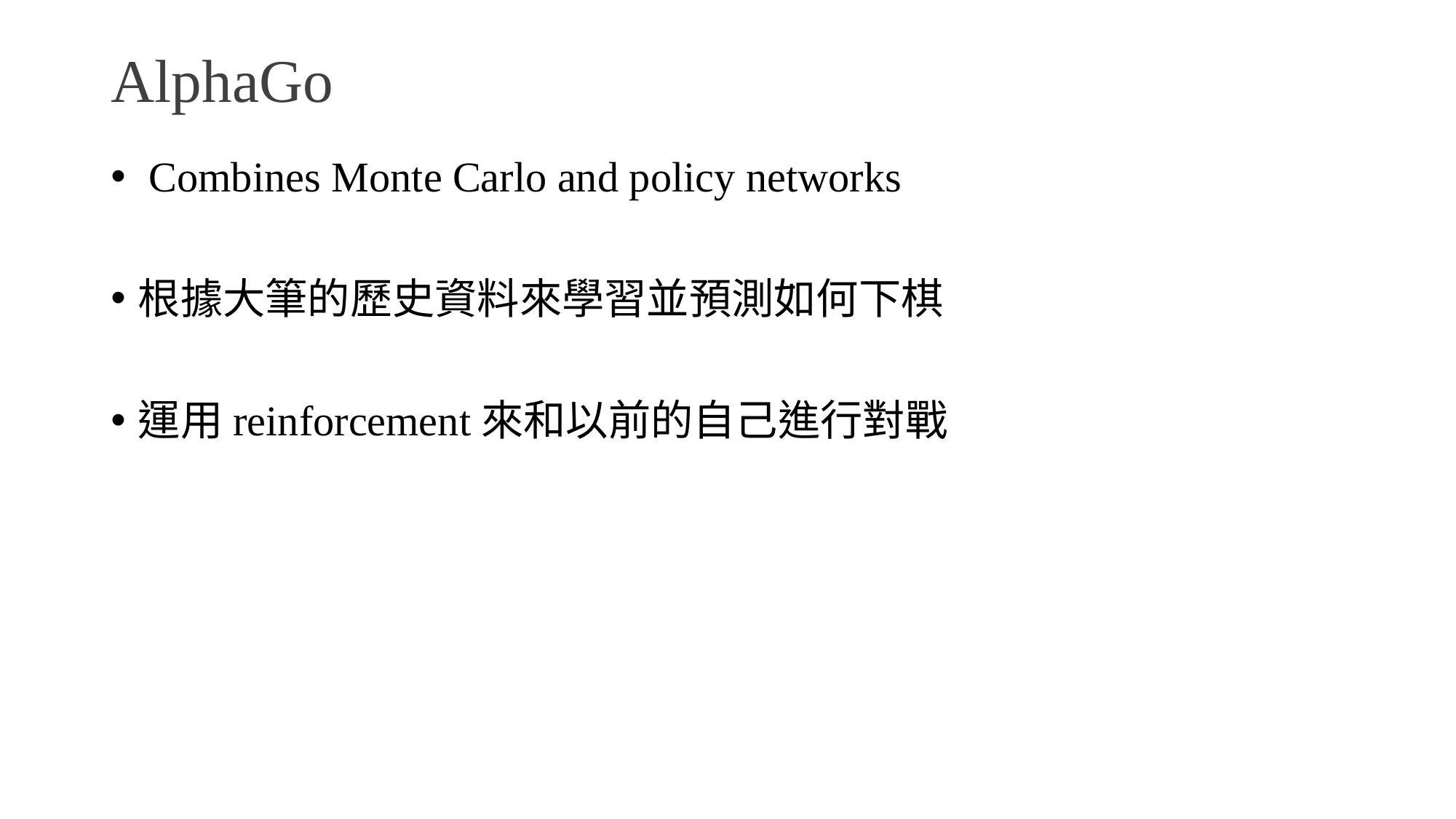

# AlphaGo
 Combines Monte Carlo and policy networks

根據大筆的歷史資料來學習並預測如何下棋

運用reinforcement來和以前的自己進行對戰